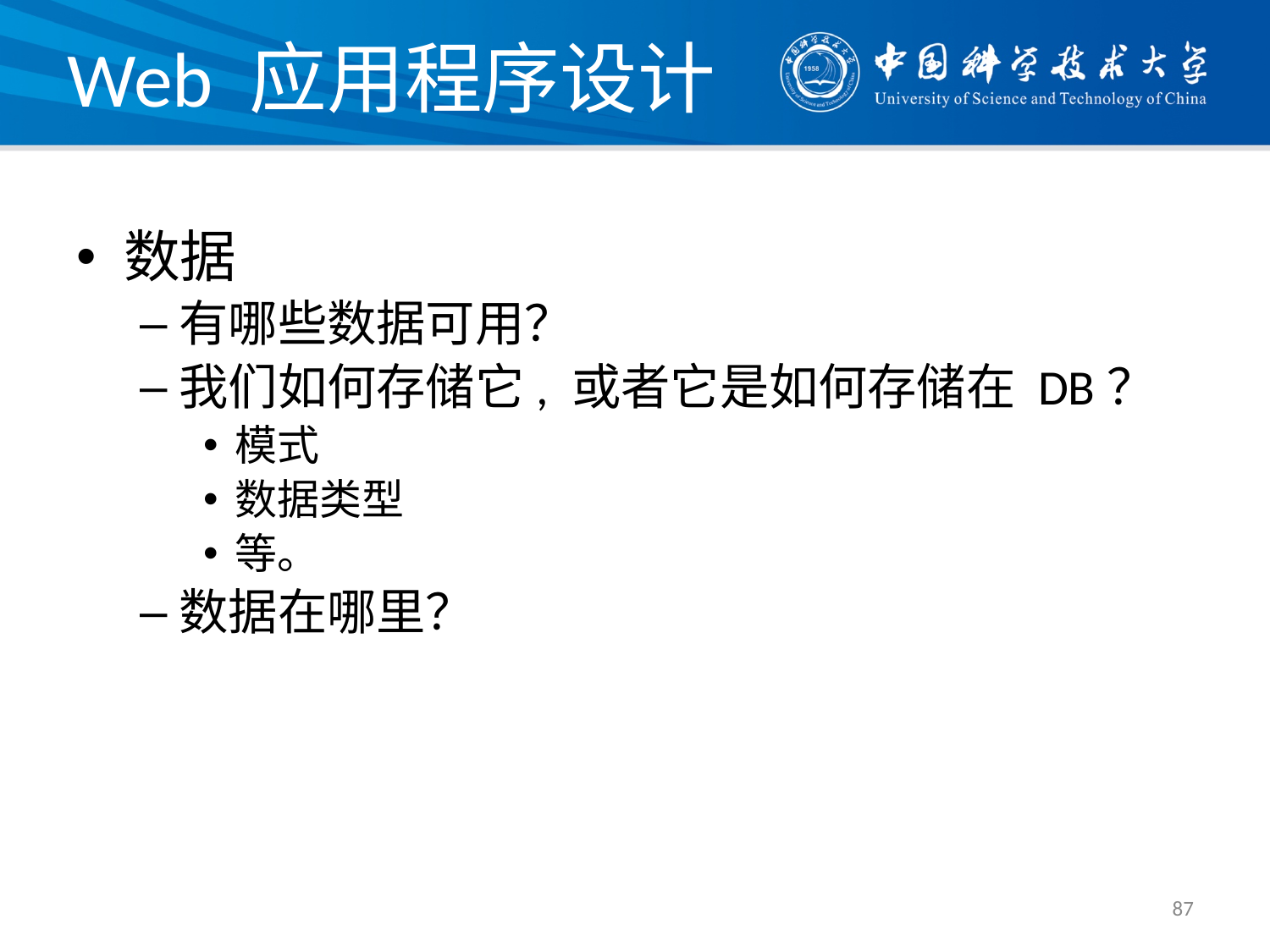

# Web 应用程序设计
数据
有哪些数据可用？
我们如何存储它, 或者它是如何存储在 DB？
模式
数据类型
等。
数据在哪里？

87